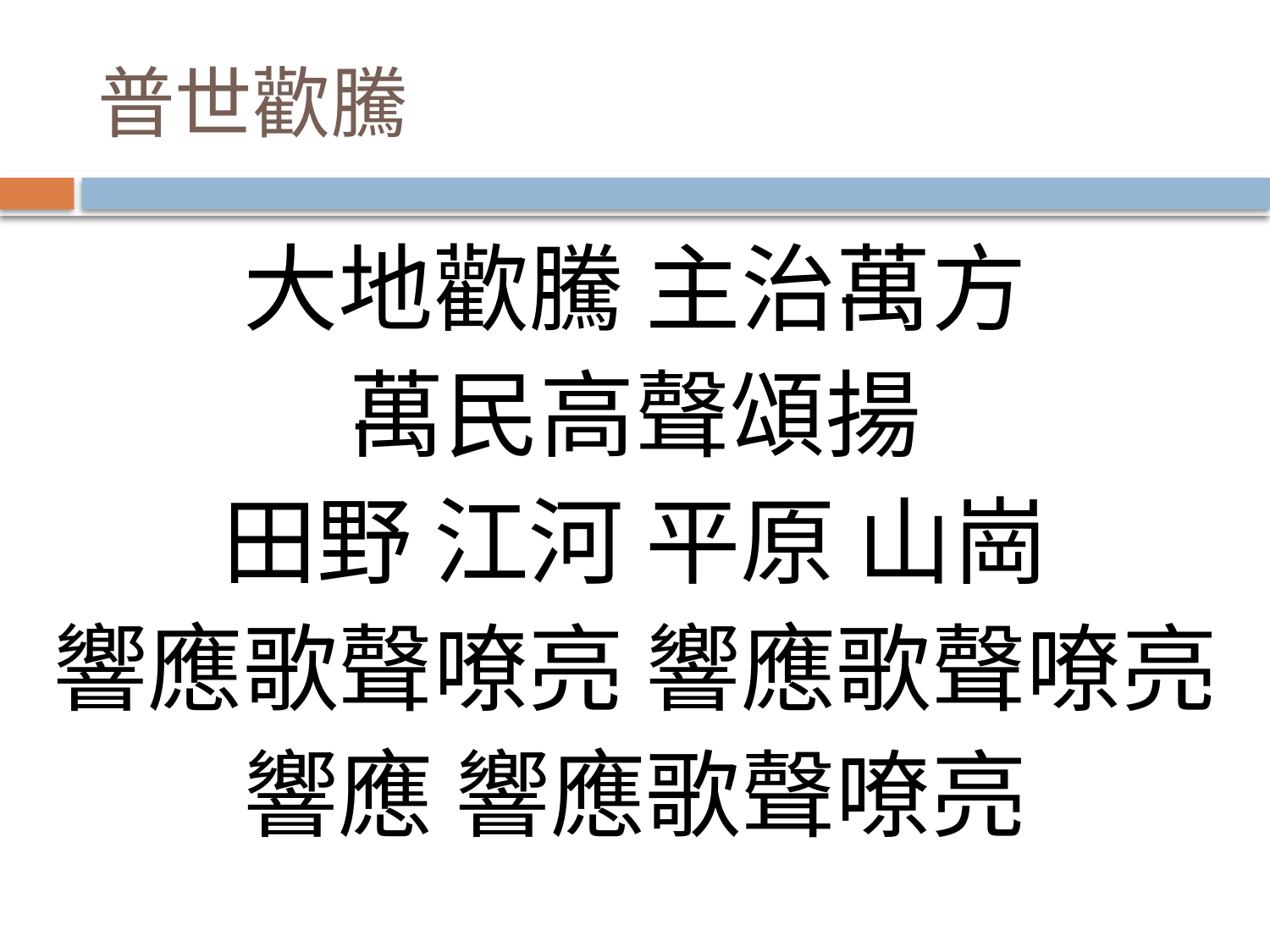

# 普世歡騰
大地歡騰 主治萬方
萬民高聲頌揚
田野 江河 平原 山崗
響應歌聲嘹亮 響應歌聲嘹亮
響應 響應歌聲嘹亮